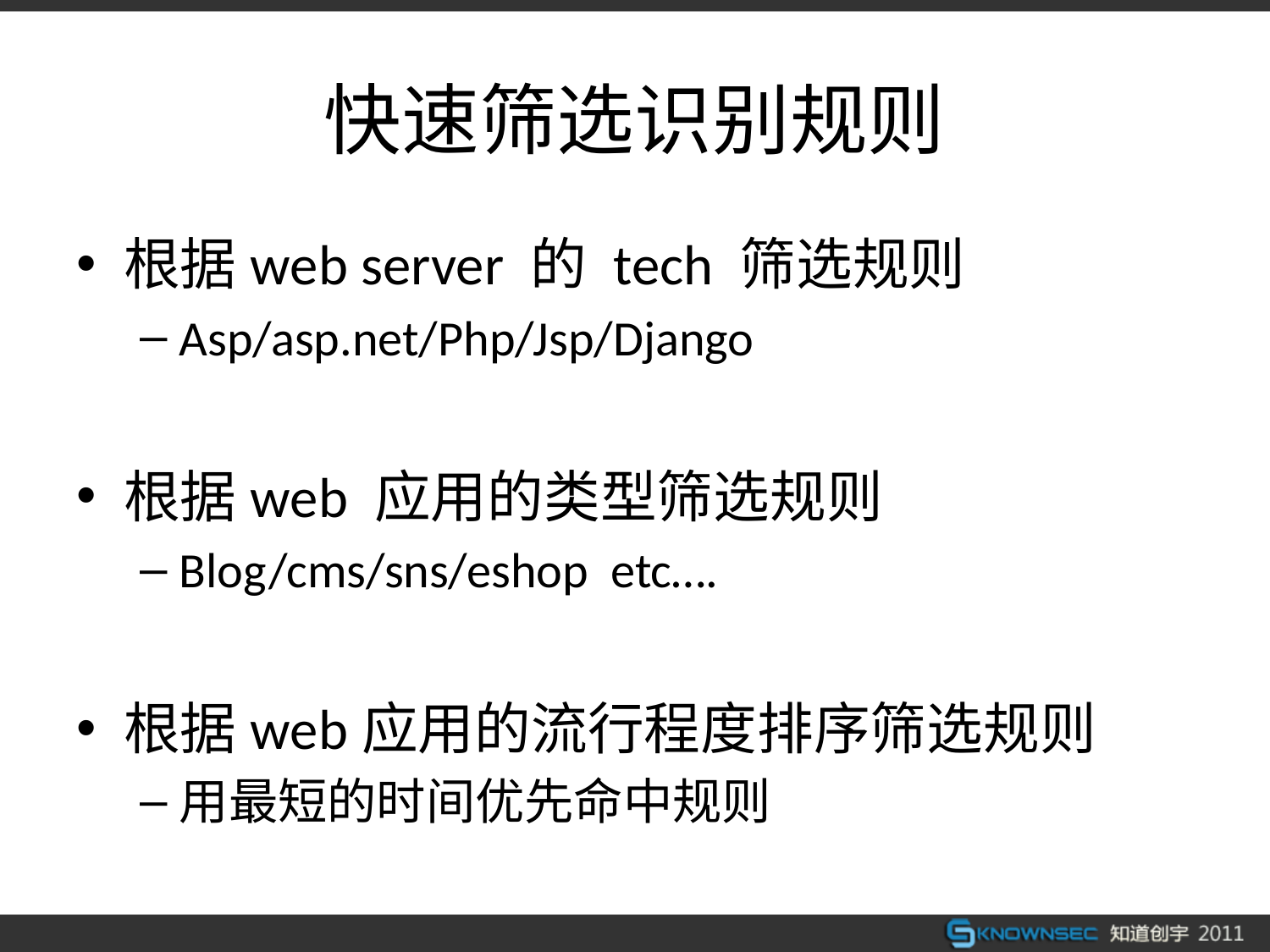

# 快速筛选识别规则
根据web server 的 tech 筛选规则
Asp/asp.net/Php/Jsp/Django

根据web 应用的类型筛选规则
Blog/cms/sns/eshop  etc….

根据web应用的流行程度排序筛选规则
用最短的时间优先命中规则